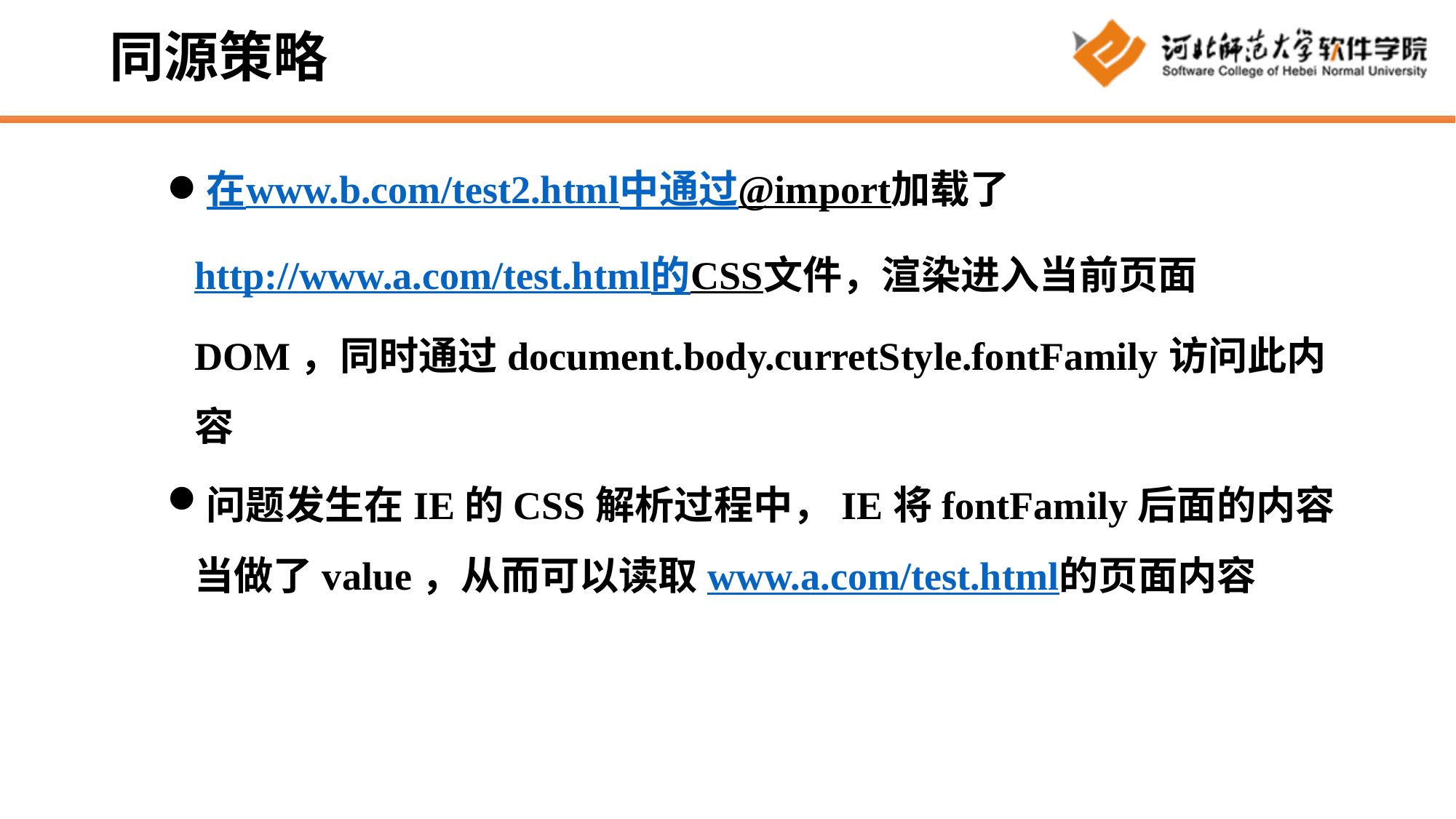

# 同源策略
在www.b.com/test2.html中通过@import加载了http://www.a.com/test.html的CSS文件，渲染进入当前页面DOM，同时通过document.body.curretStyle.fontFamily访问此内容
问题发生在IE的CSS解析过程中，IE将fontFamily后面的内容当做了value，从而可以读取www.a.com/test.html的页面内容